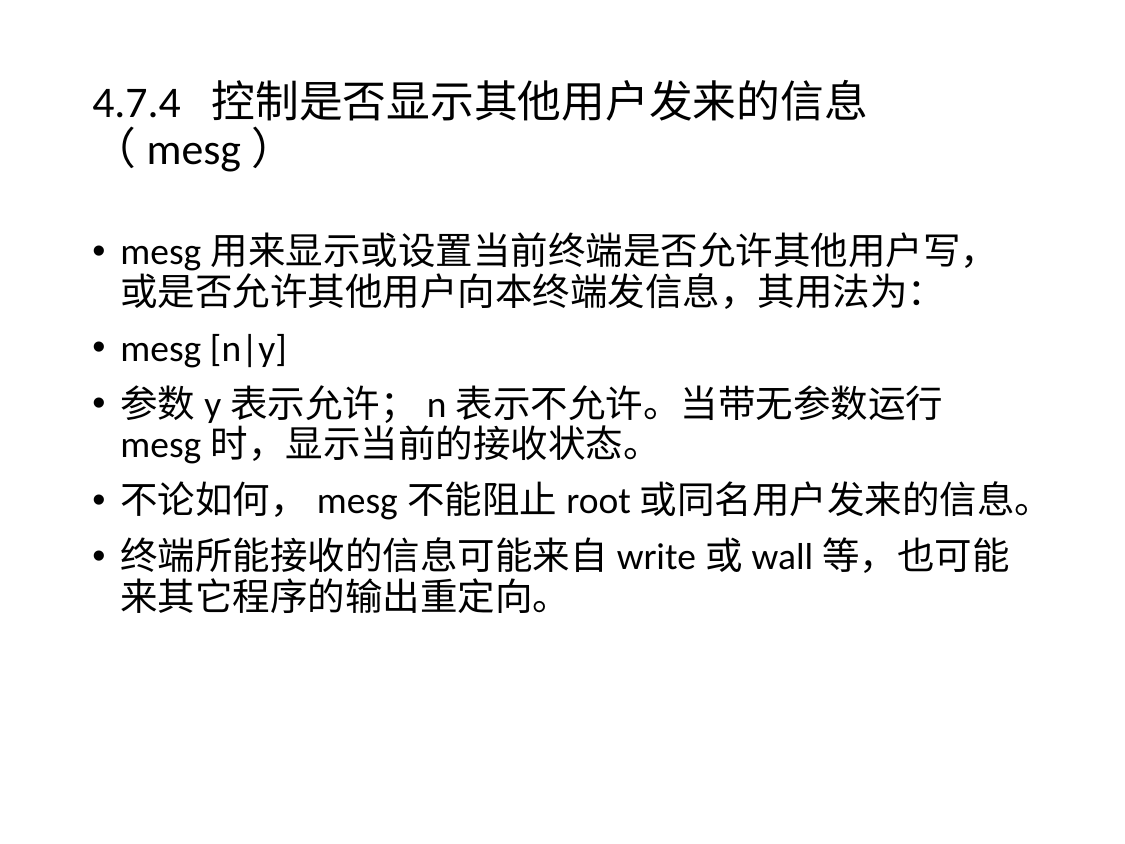

# 4.7.4  控制是否显示其他用户发来的信息（mesg）
mesg用来显示或设置当前终端是否允许其他用户写，或是否允许其他用户向本终端发信息，其用法为：
mesg [n|y]
参数y表示允许；n表示不允许。当带无参数运行mesg时，显示当前的接收状态。
不论如何，mesg不能阻止root或同名用户发来的信息。
终端所能接收的信息可能来自write或wall等，也可能来其它程序的输出重定向。